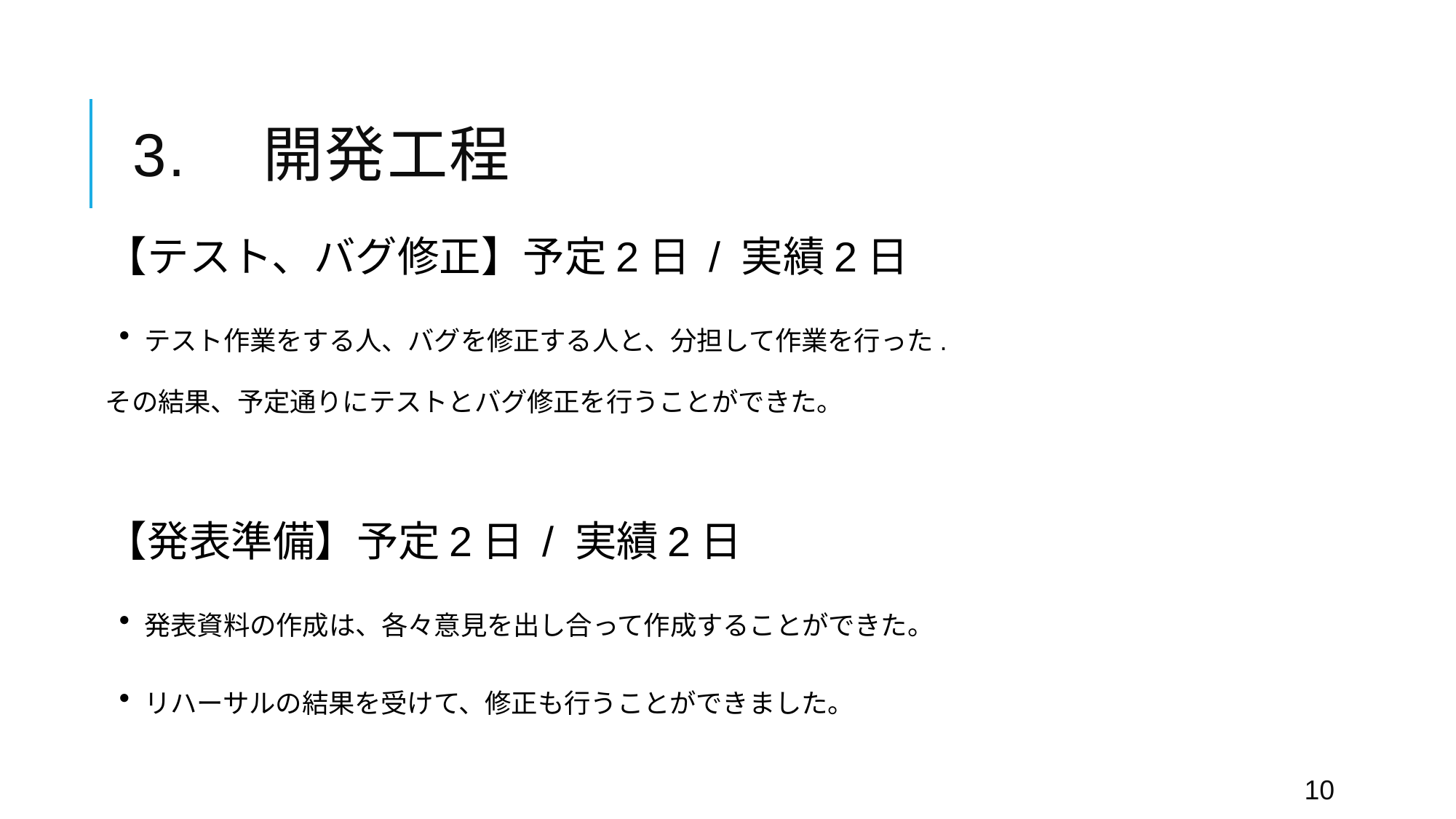

# 3.　開発工程
【テスト、バグ修正】予定2日 / 実績2日
・テスト作業をする人、バグを修正する人と、分担して作業を行った.
その結果、予定通りにテストとバグ修正を行うことができた。

【発表準備】予定2日 / 実績2日
・発表資料の作成は、各々意見を出し合って作成することができた。
・リハーサルの結果を受けて、修正も行うことができました。

10